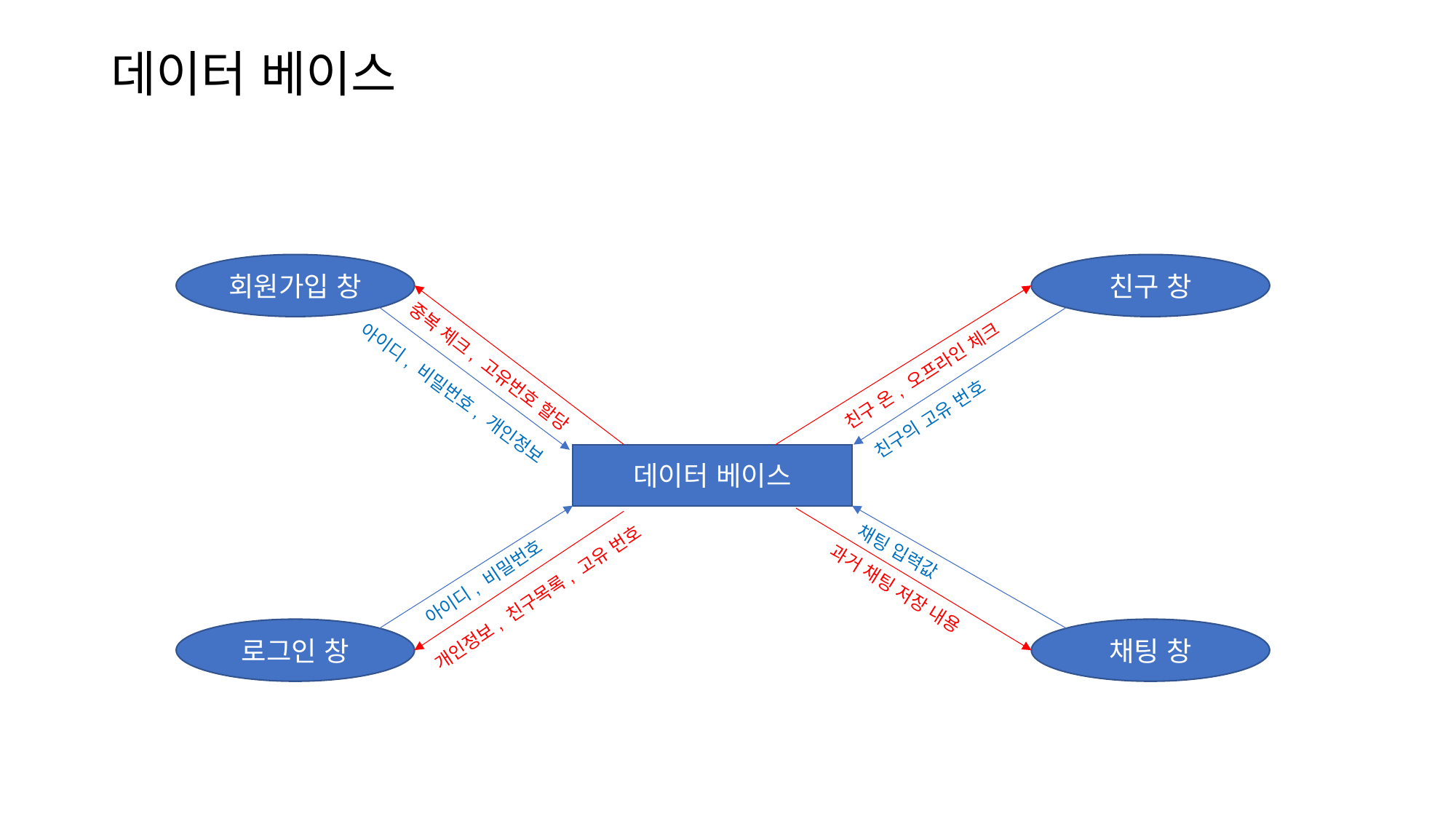

# 데이터 베이스
회원가입 창
친구 창
친구 온, 오프라인 체크
친구의 고유 번호
중복 체크, 고유번호 할당
아이디, 비밀번호, 개인정보
데이터 베이스
아이디, 비밀번호
채팅 입력값
개인정보, 친구목록, 고유 번호
과거 채팅 저장 내용
로그인 창
채팅 창